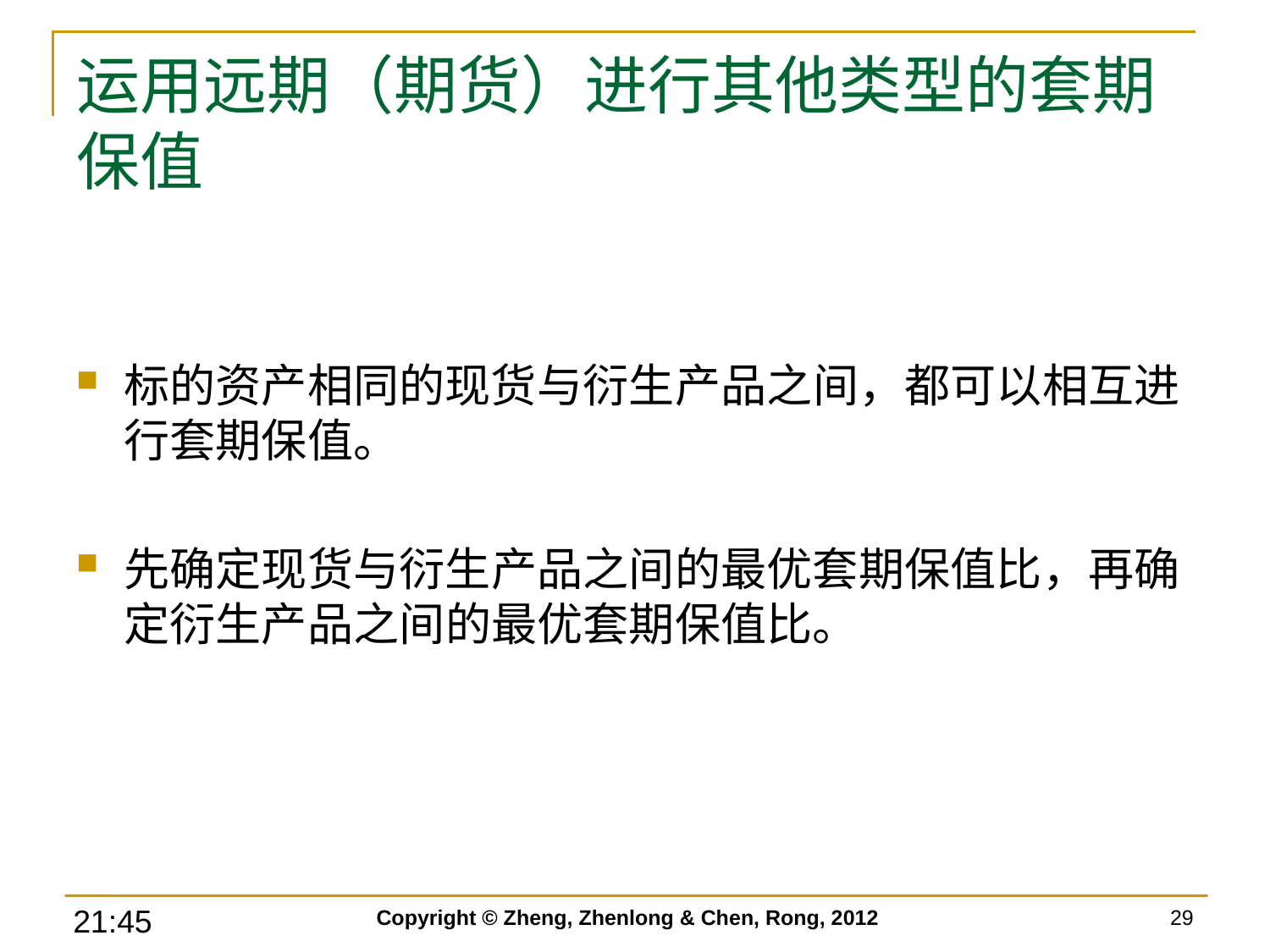

# 运用远期（期货）进行其他类型的套期保值

标的资产相同的现货与衍生产品之间，都可以相互进行套期保值。

先确定现货与衍生产品之间的最优套期保值比，再确定衍生产品之间的最优套期保值比。
Copyright © Zheng, Zhenlong & Chen, Rong, 2012
29